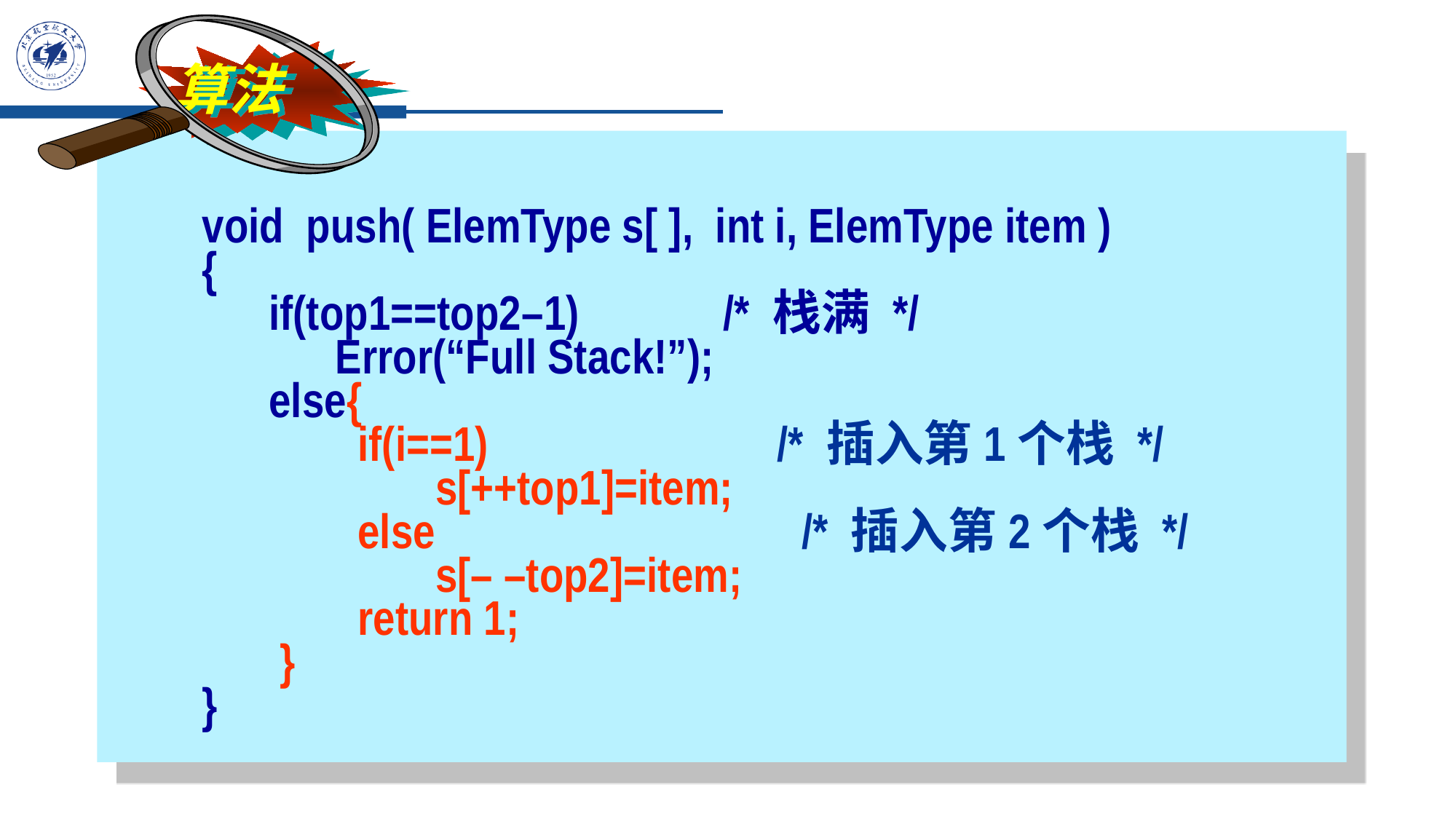

算法

void  push( ElemType s[ ],  int i, ElemType item )
{
      if(top1==top2–1)             /* 栈满 */
            Error(“Full Stack!”);
      else{
              if(i==1)                          /* 插入第1个栈 */
                     s[++top1]=item;
              else                                 /* 插入第2个栈 */
                     s[– –top2]=item;
              return 1;
       }
}